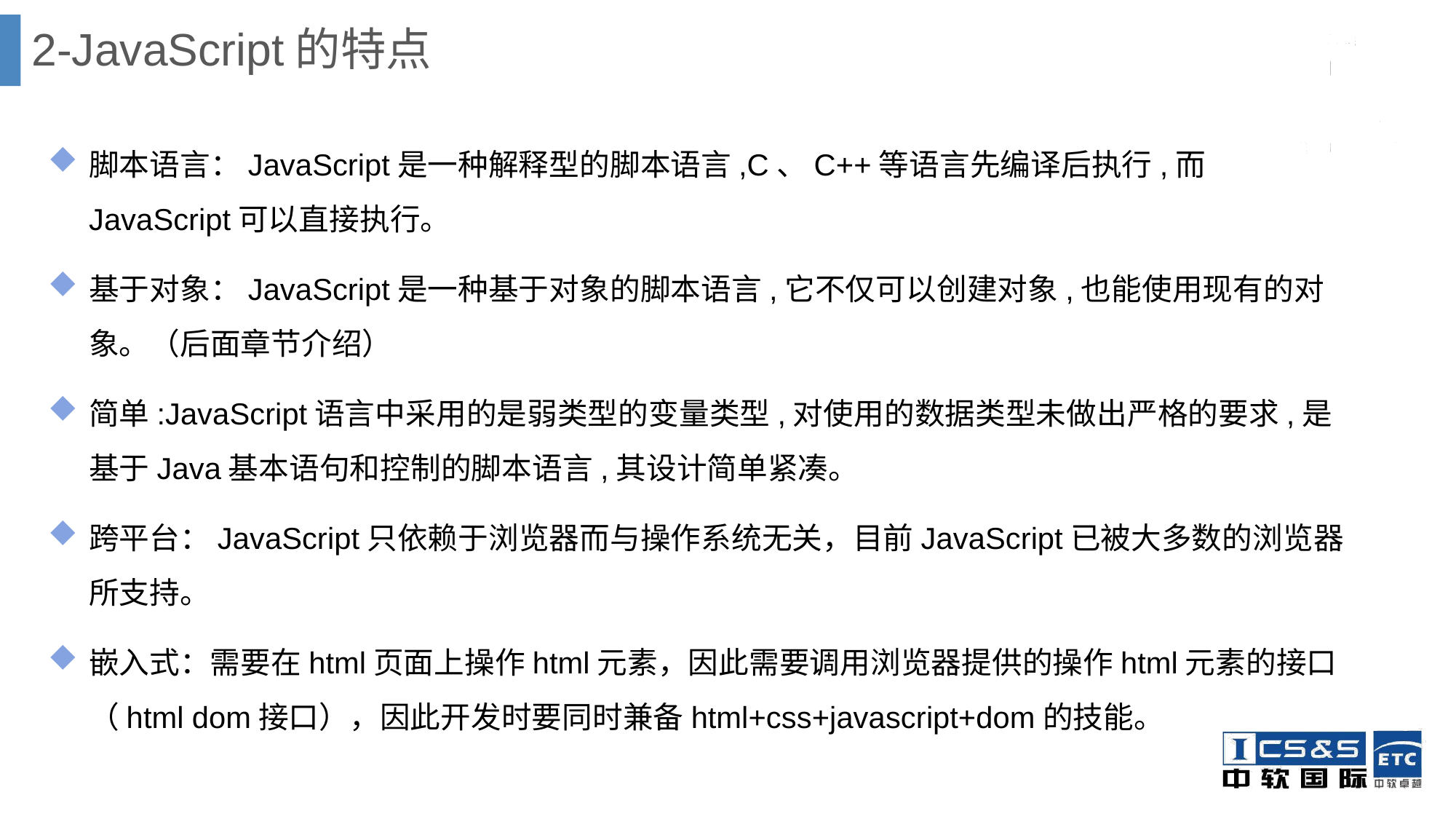

# 2-JavaScript的特点
脚本语言：JavaScript是一种解释型的脚本语言,C、C++等语言先编译后执行,而JavaScript可以直接执行。
基于对象：JavaScript是一种基于对象的脚本语言,它不仅可以创建对象,也能使用现有的对象。（后面章节介绍）
简单:JavaScript语言中采用的是弱类型的变量类型,对使用的数据类型未做出严格的要求,是基于Java基本语句和控制的脚本语言,其设计简单紧凑。
跨平台：JavaScript只依赖于浏览器而与操作系统无关，目前JavaScript已被大多数的浏览器所支持。
嵌入式：需要在html页面上操作html元素，因此需要调用浏览器提供的操作html元素的接口（html dom接口），因此开发时要同时兼备html+css+javascript+dom的技能。